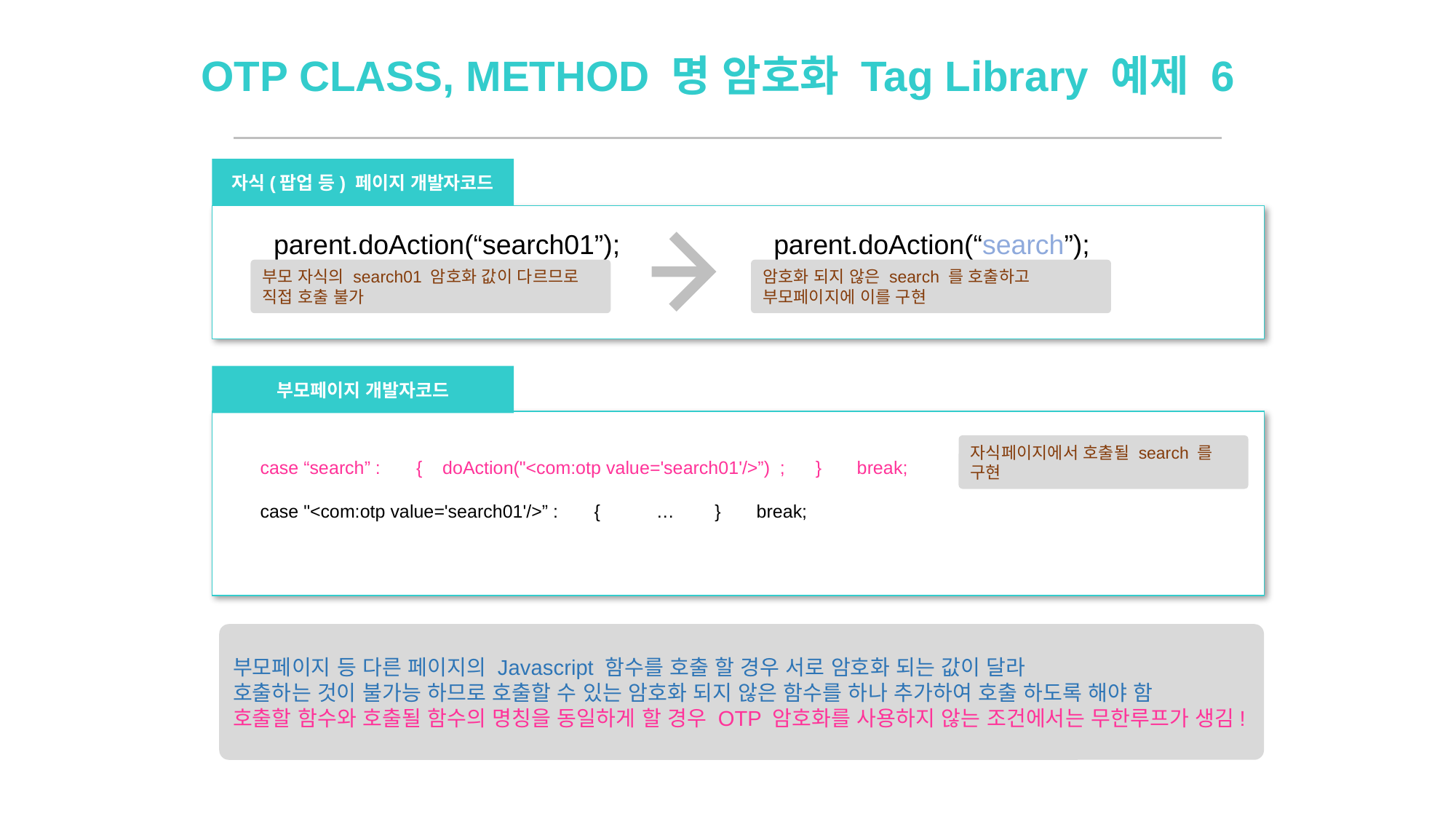

OTP CLASS, METHOD 명 암호화 Tag Library 예제 6
자식(팝업 등) 페이지 개발자코드

parent.doAction(“search01”);
parent.doAction(“search”);

부모 자식의 search01 암호화 값이 다르므로 직접 호출 불가
암호화 되지 않은 search 를 호출하고 부모페이지에 이를 구현
부모페이지 개발자코드

자식페이지에서 호출될 search 를 구현
case “search” :       {    doAction("<com:otp value='search01'/>”)  ;      }       break;
case "<com:otp value='search01'/>” :       {           …        }       break;
부모페이지 등 다른 페이지의 Javascript 함수를 호출 할 경우 서로 암호화 되는 값이 달라
호출하는 것이 불가능 하므로 호출할 수 있는 암호화 되지 않은 함수를 하나 추가하여 호출 하도록 해야 함
호출할 함수와 호출될 함수의 명칭을 동일하게 할 경우 OTP 암호화를 사용하지 않는 조건에서는 무한루프가 생김!